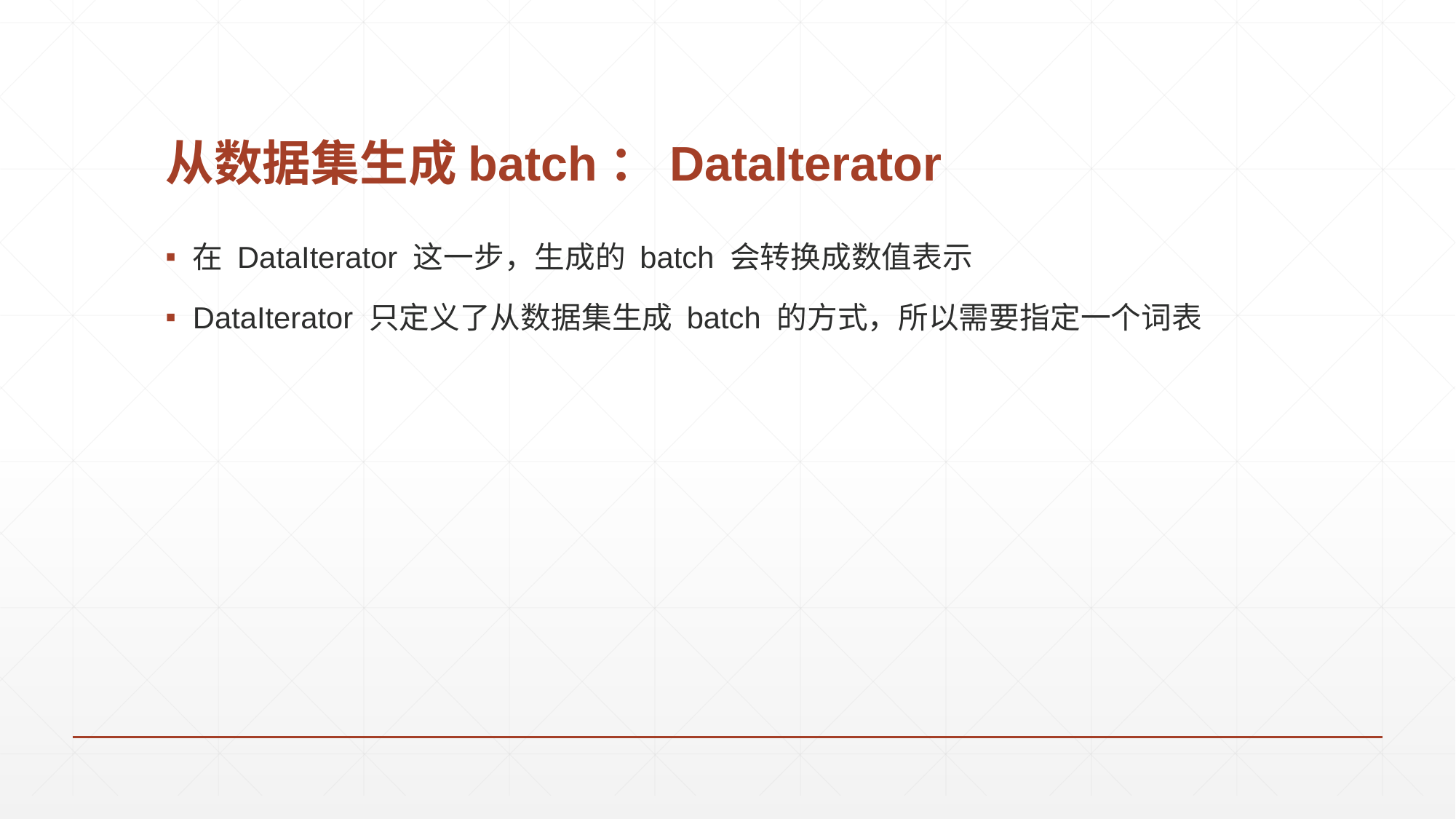

# 从数据集生成batch：DataIterator
在 DataIterator 这一步，生成的 batch 会转换成数值表示
DataIterator 只定义了从数据集生成 batch 的方式，所以需要指定一个词表